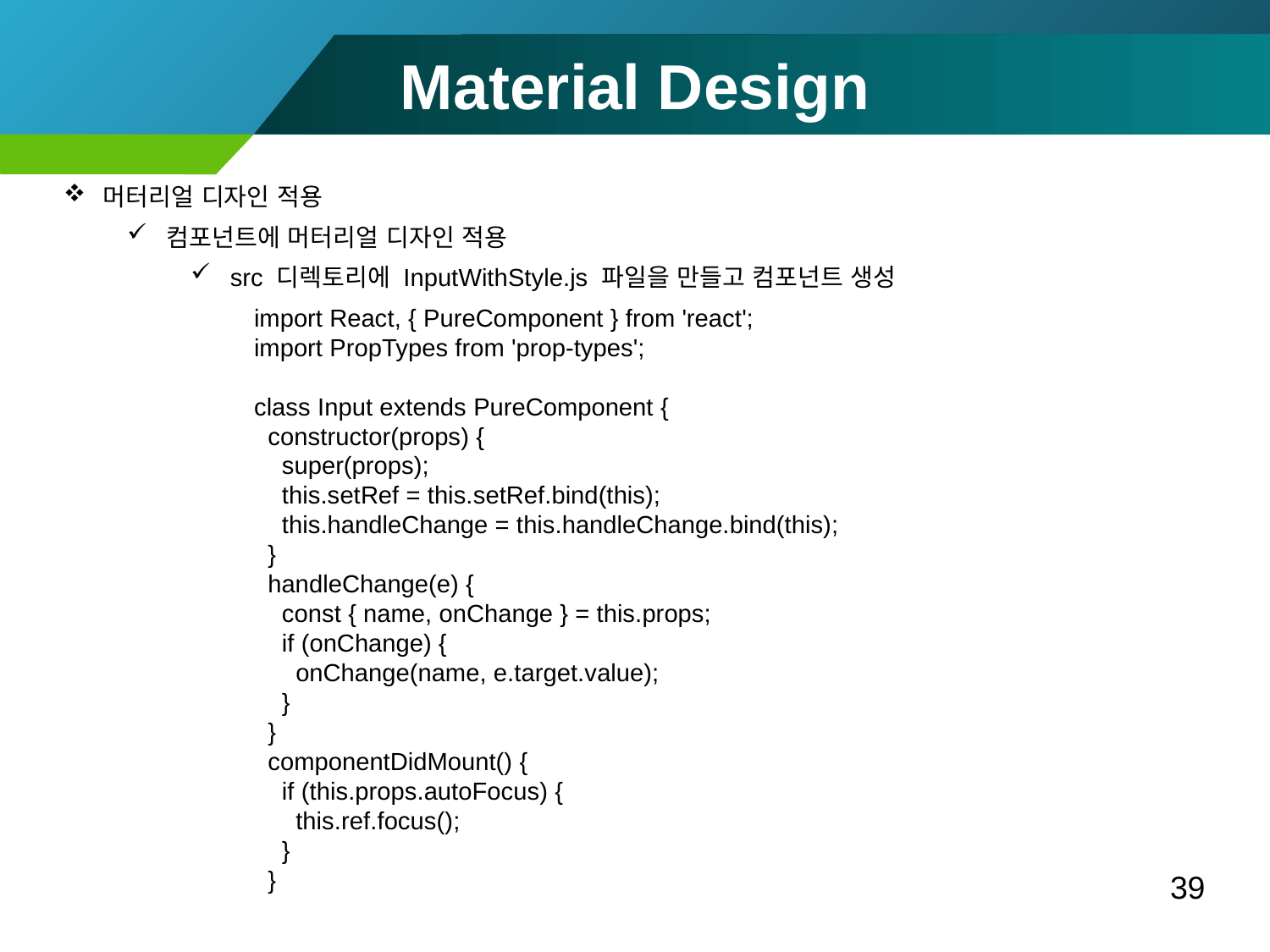

Material Design
머터리얼 디자인 적용
컴포넌트에 머터리얼 디자인 적용
src 디렉토리에 InputWithStyle.js 파일을 만들고 컴포넌트 생성
import React, { PureComponent } from 'react';
import PropTypes from 'prop-types';

class Input extends PureComponent {
  constructor(props) {
    super(props);
    this.setRef = this.setRef.bind(this);
    this.handleChange = this.handleChange.bind(this);
  }
  handleChange(e) {
    const { name, onChange } = this.props;
    if (onChange) {
      onChange(name, e.target.value);
    }
  }
  componentDidMount() {
    if (this.props.autoFocus) {
      this.ref.focus();
    }
  }

39